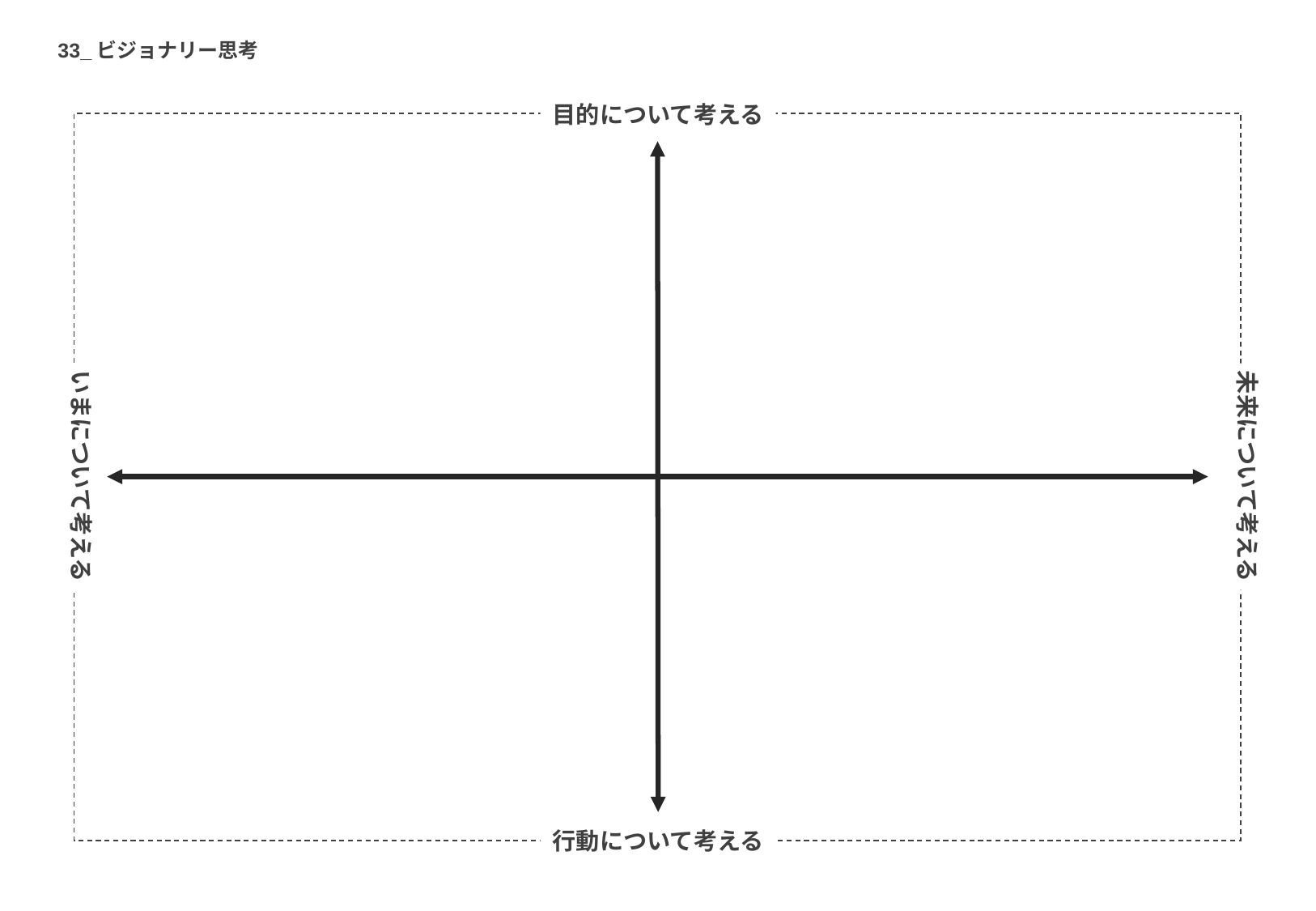

33_ビジョナリー思考
目的について考える

未来について考える
いまについて考える
行動について考える